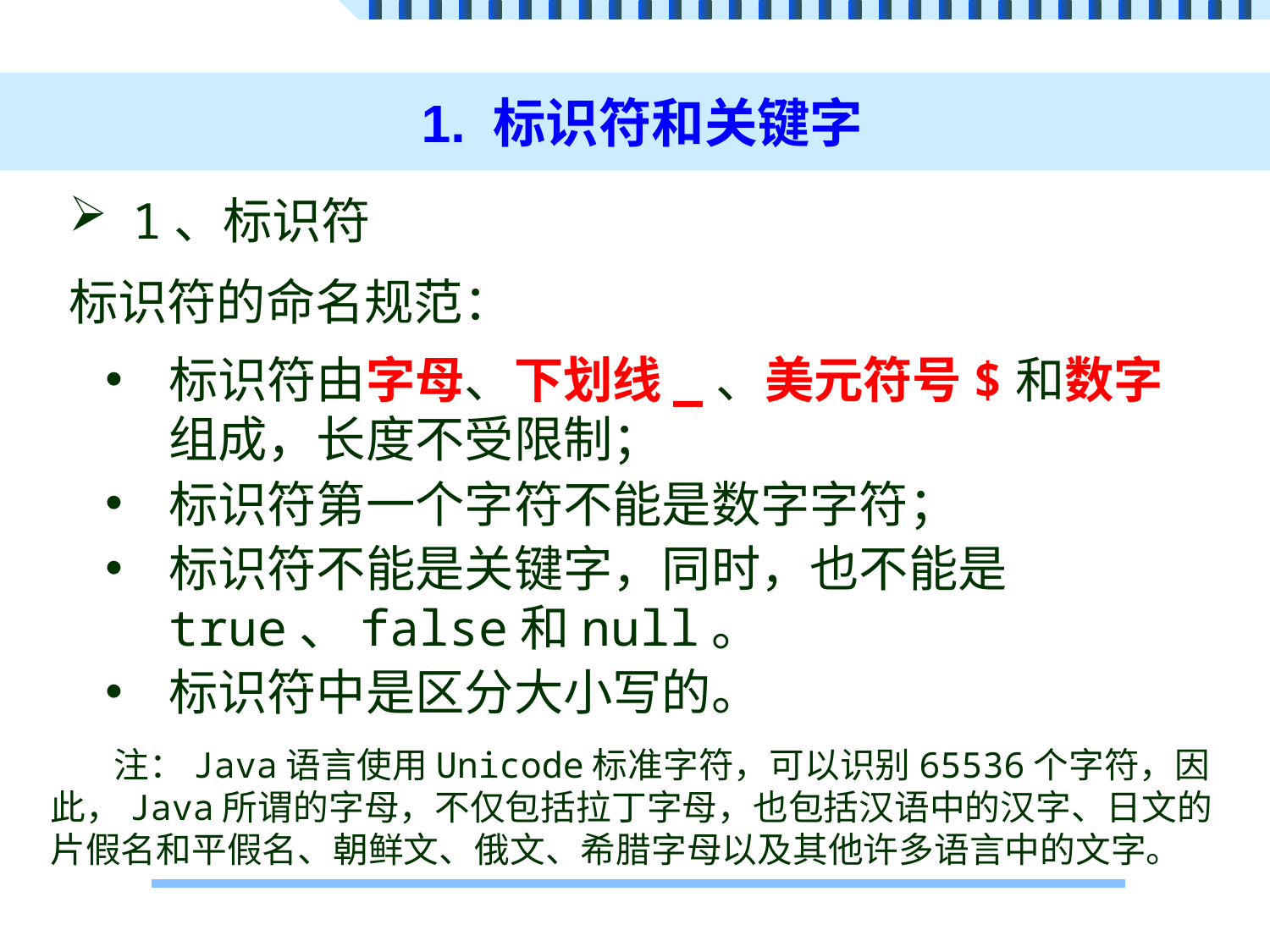

# 1. 标识符和关键字
1、标识符
标识符的命名规范：
标识符由字母、下划线_、美元符号$和数字组成，长度不受限制；
标识符第一个字符不能是数字字符；
标识符不能是关键字，同时，也不能是true、false和null。
标识符中是区分大小写的。
注：Java语言使用Unicode标准字符，可以识别65536个字符，因此，Java所谓的字母，不仅包括拉丁字母，也包括汉语中的汉字、日文的片假名和平假名、朝鲜文、俄文、希腊字母以及其他许多语言中的文字。